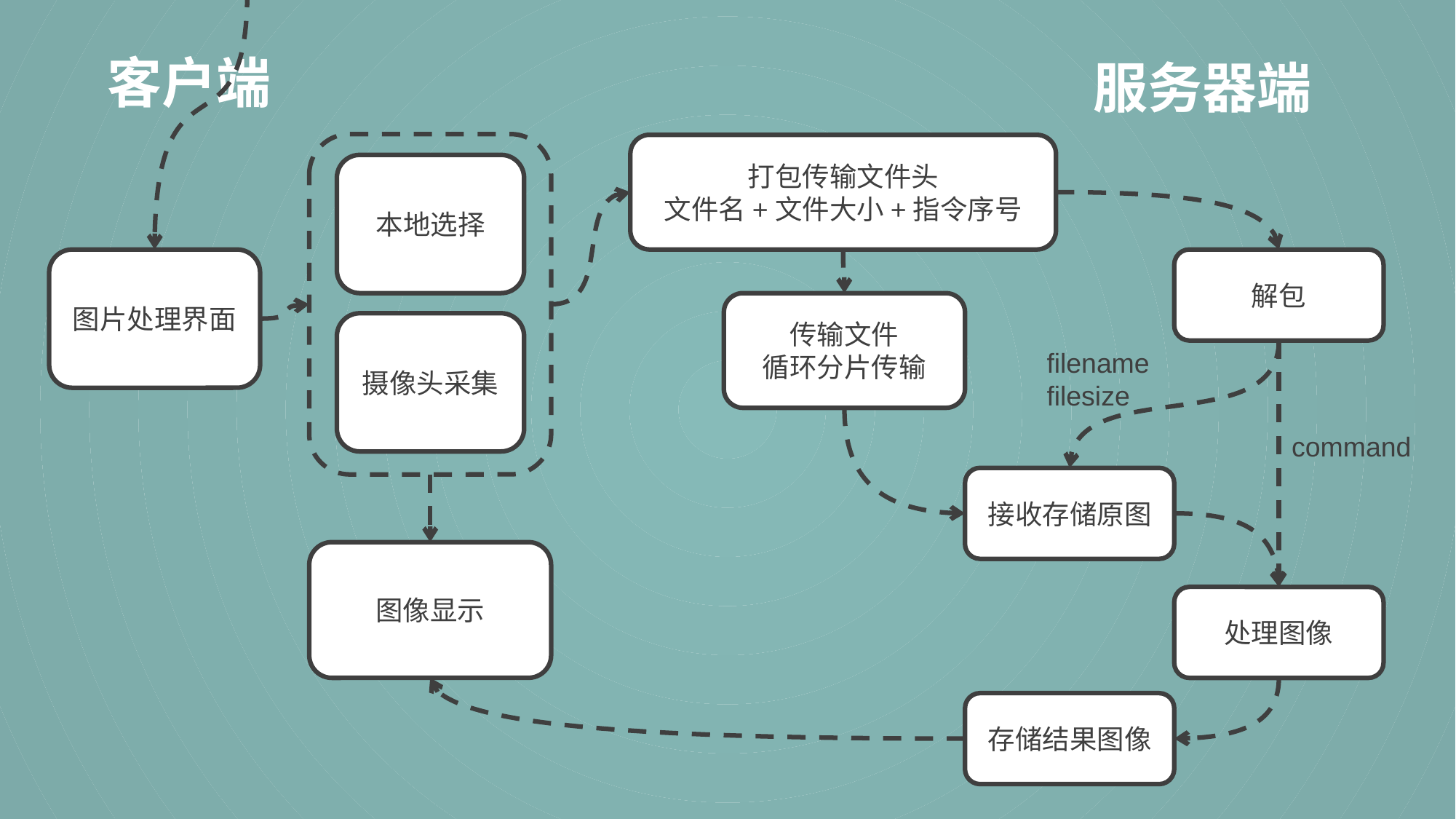

客户端
服务器端

打包传输文件头
文件名+文件大小+指令序号
本地选择
图片处理界面
解包
传输文件
循环分片传输
摄像头采集
filename
filesize
command
接收存储原图
图像显示
处理图像
存储结果图像